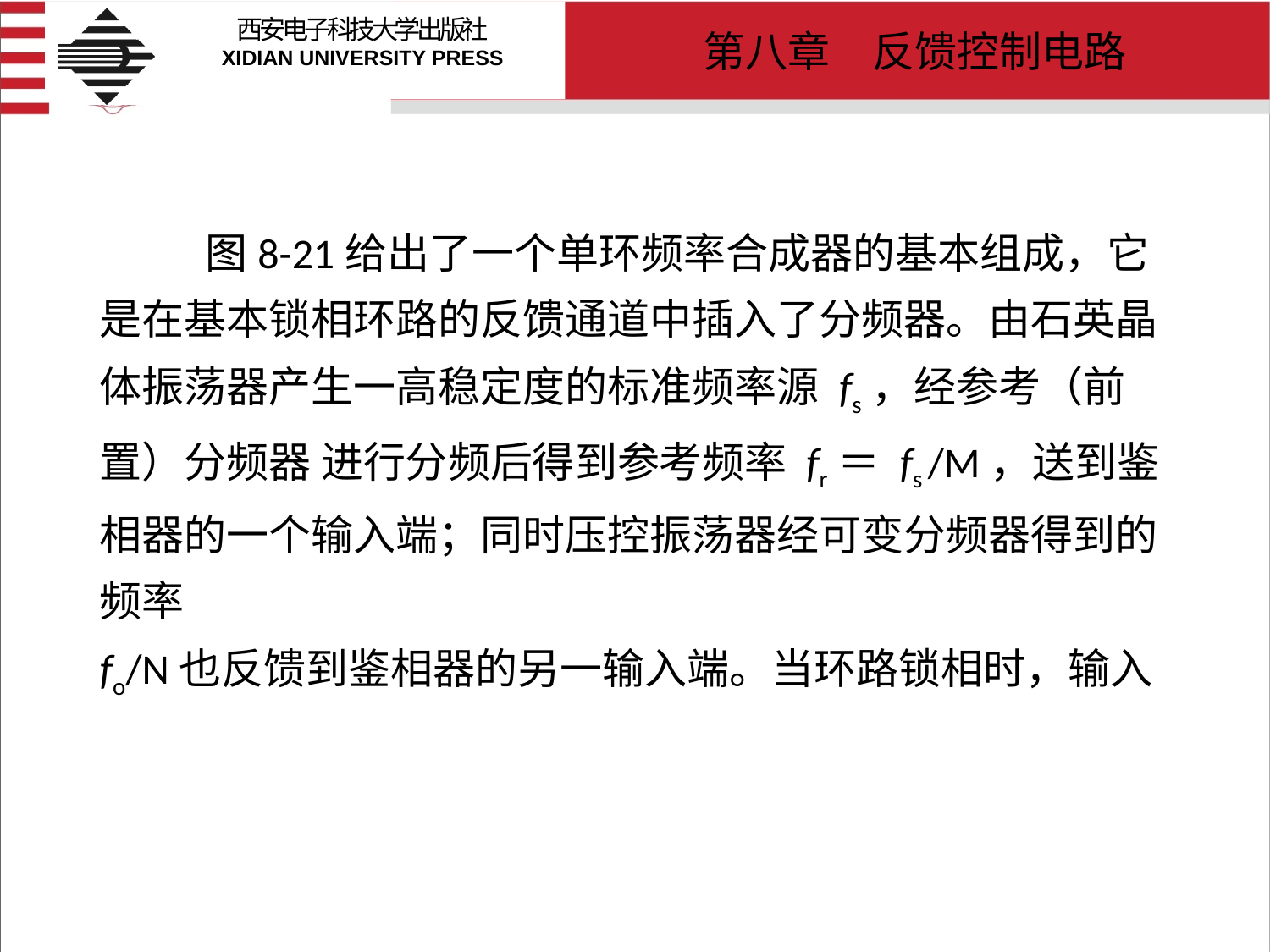

# 图8-21给出了一个单环频率合成器的基本组成，它是在基本锁相环路的反馈通道中插入了分频器。由石英晶体振荡器产生一高稳定度的标准频率源 fs，经参考（前置）分频器 进行分频后得到参考频率 fr＝ fs /M，送到鉴相器的一个输入端；同时压控振荡器经可变分频器得到的频率 fo/N也反馈到鉴相器的另一输入端。当环路锁相时，输入